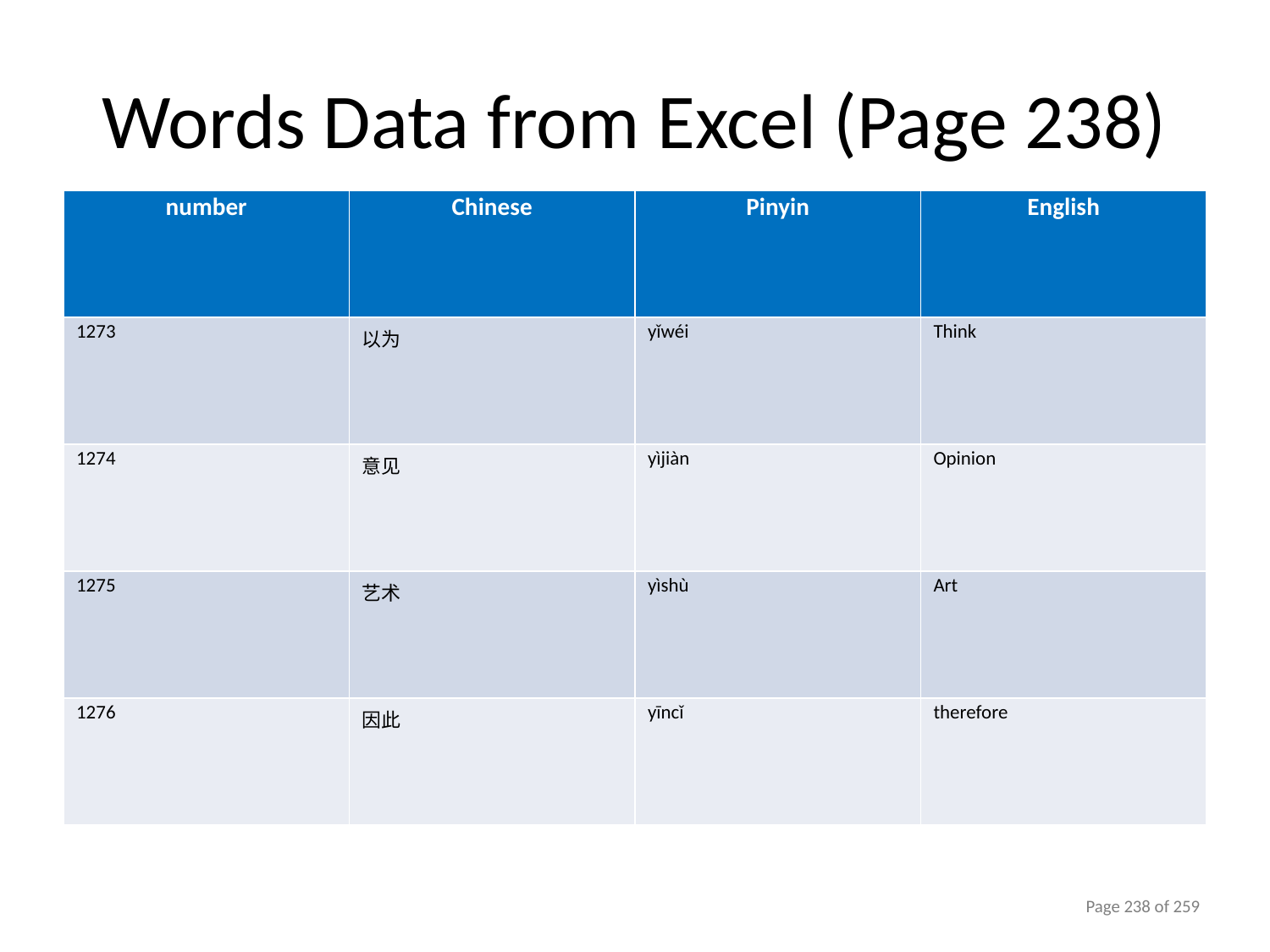

# Words Data from Excel (Page 238)
| number | Chinese | Pinyin | English |
| --- | --- | --- | --- |
| 1273 | 以为 | yǐwéi | Think |
| 1274 | 意见 | yìjiàn | Opinion |
| 1275 | 艺术 | yìshù | Art |
| 1276 | 因此 | yīncǐ | therefore |

Page 238 of 259